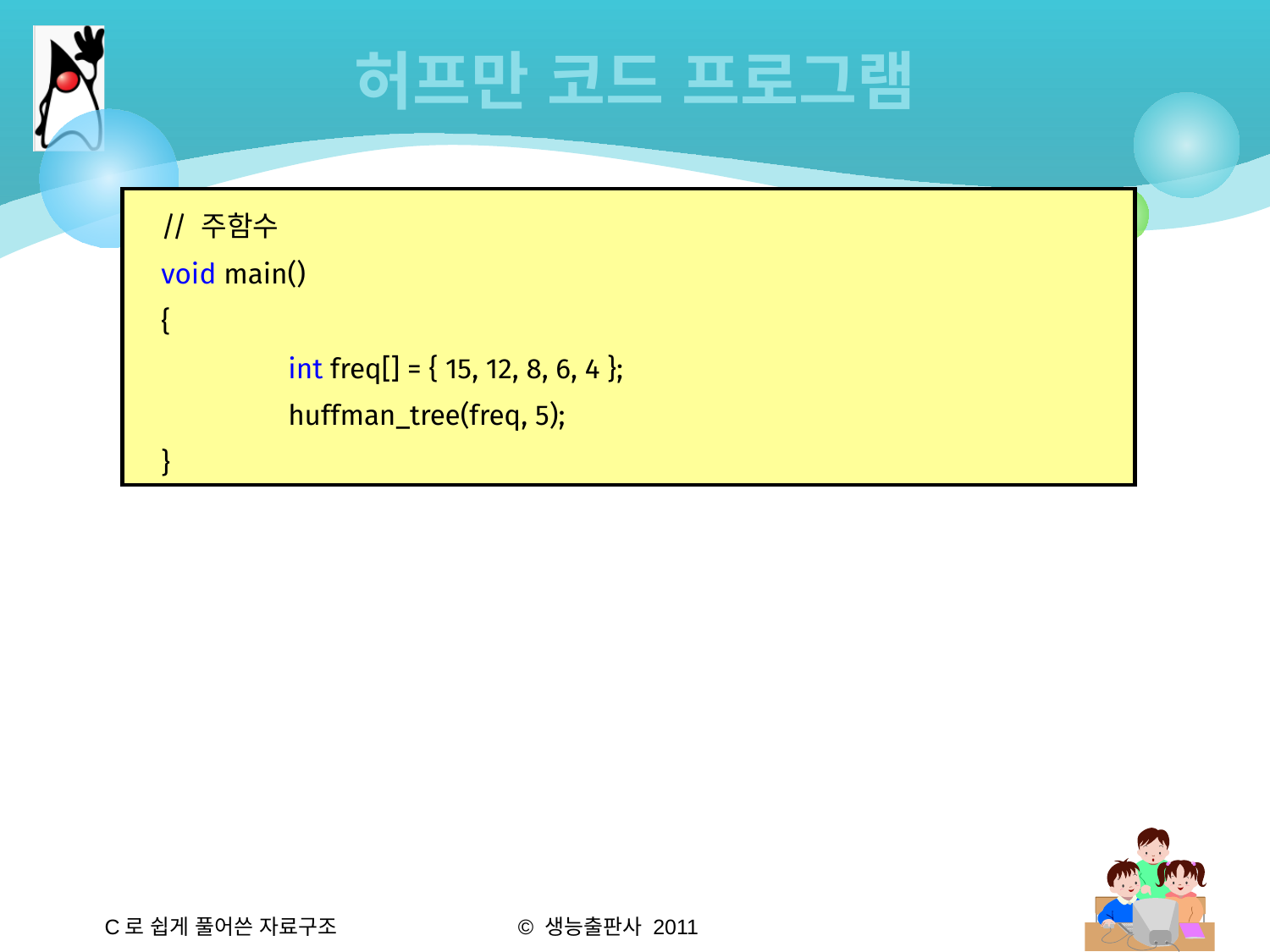

# 허프만 코드 프로그램
// 주함수
void main()
{
	int freq[] = { 15, 12, 8, 6, 4 };
	huffman_tree(freq, 5);
}